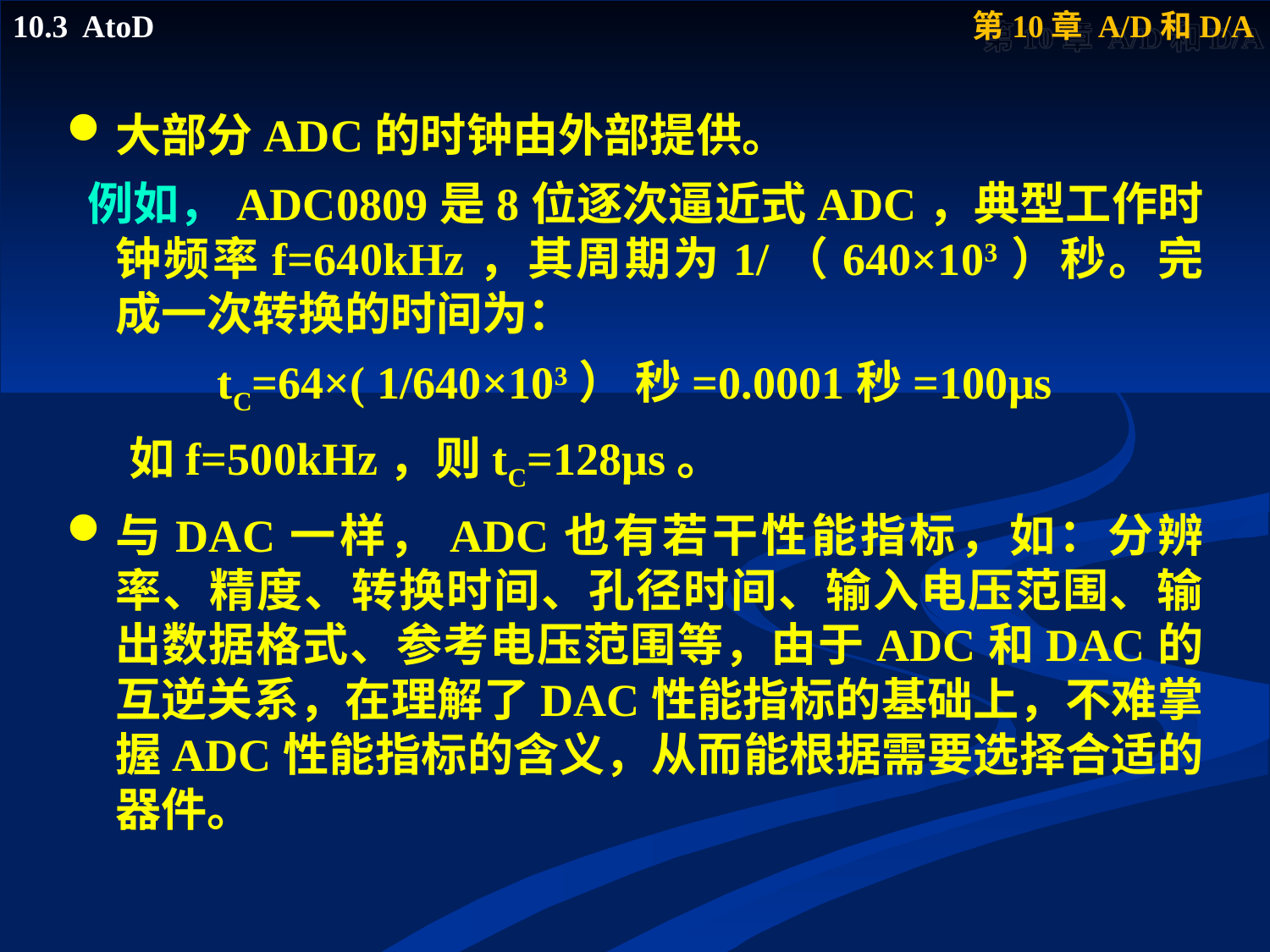

大部分ADC的时钟由外部提供。
 例如，ADC0809是8位逐次逼近式ADC，典型工作时钟频率f=640kHz，其周期为1/（640×103）秒。完成一次转换的时间为：
tC=64×( 1/640×103） 秒=0.0001秒=100μs
     如f=500kHz，则tC=128μs。
与DAC一样，ADC也有若干性能指标，如：分辨率、精度、转换时间、孔径时间、输入电压范围、输出数据格式、参考电压范围等，由于ADC和DAC的互逆关系，在理解了DAC性能指标的基础上，不难掌握ADC性能指标的含义，从而能根据需要选择合适的器件。